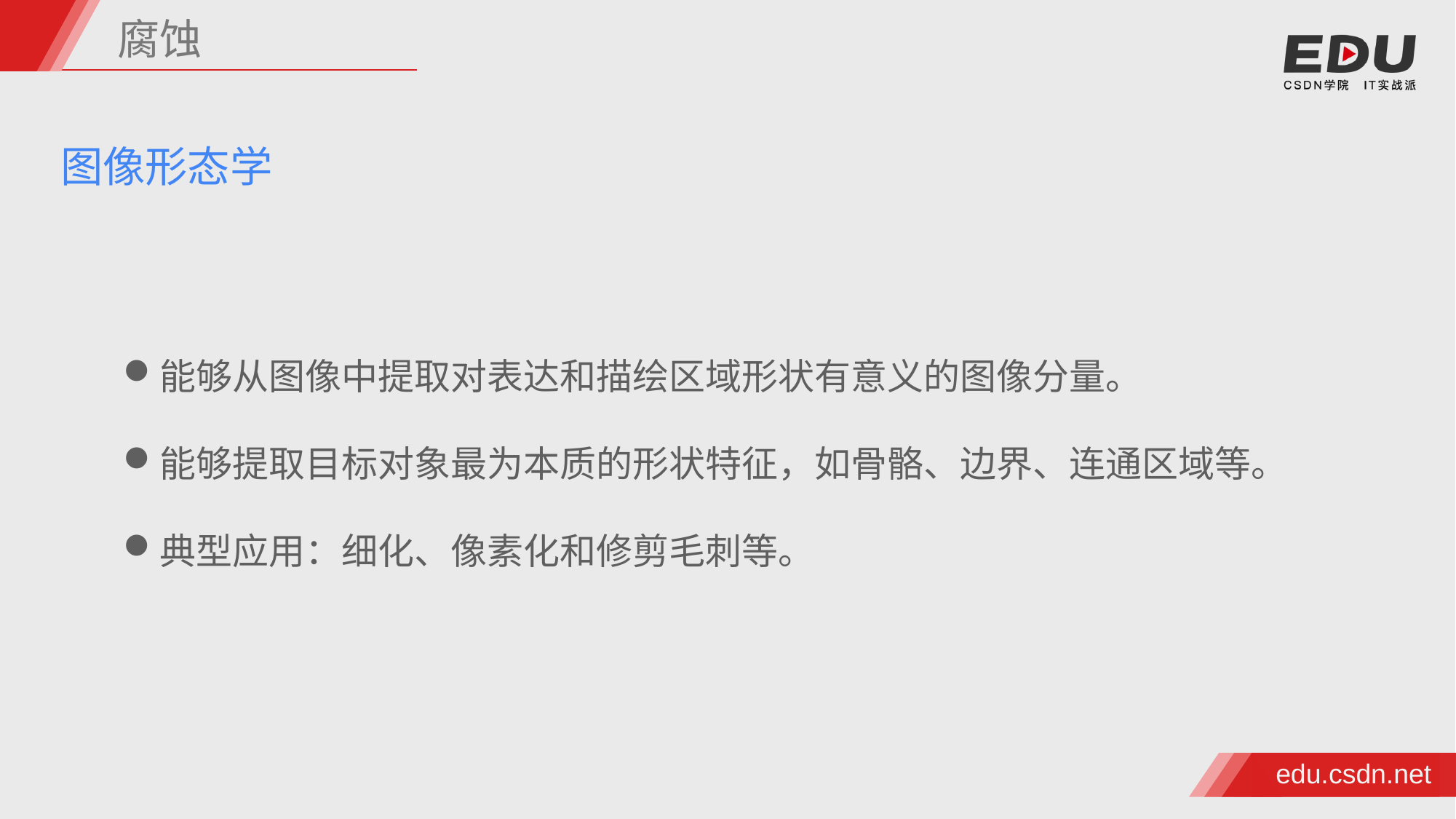

腐蚀

图像形态学
能够从图像中提取对表达和描绘区域形状有意义的图像分量。
能够提取目标对象最为本质的形状特征，如骨骼、边界、连通区域等。
典型应用：细化、像素化和修剪毛刺等。